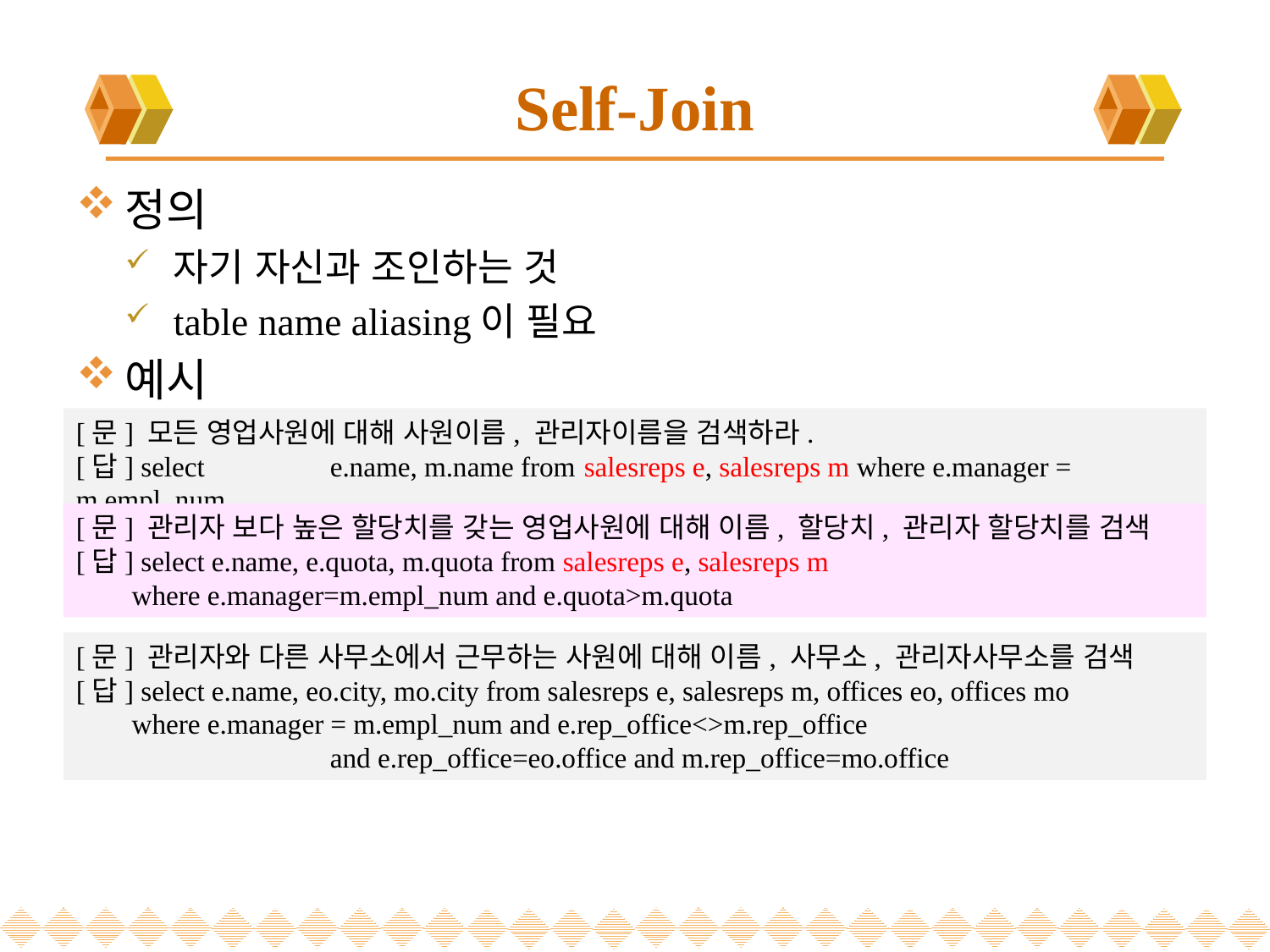

# Self-Join
정의
자기 자신과 조인하는 것
table name aliasing이 필요
예시
[문] 모든 영업사원에 대해 사원이름, 관리자이름을 검색하라.
[답] select 	e.name, m.name from	salesreps e, salesreps m where e.manager = m.empl_num
[문] 관리자 보다 높은 할당치를 갖는 영업사원에 대해 이름, 할당치, 관리자 할당치를 검색
[답] select e.name, e.quota, m.quota from salesreps e, salesreps m
        where e.manager=m.empl_num and e.quota>m.quota
[문] 관리자와 다른 사무소에서 근무하는 사원에 대해 이름, 사무소, 관리자사무소를 검색
[답] select e.name, eo.city, mo.city from salesreps e, salesreps m, offices eo, offices mo
        where e.manager = m.empl_num and e.rep_office<>m.rep_office
	  	and e.rep_office=eo.office and m.rep_office=mo.office